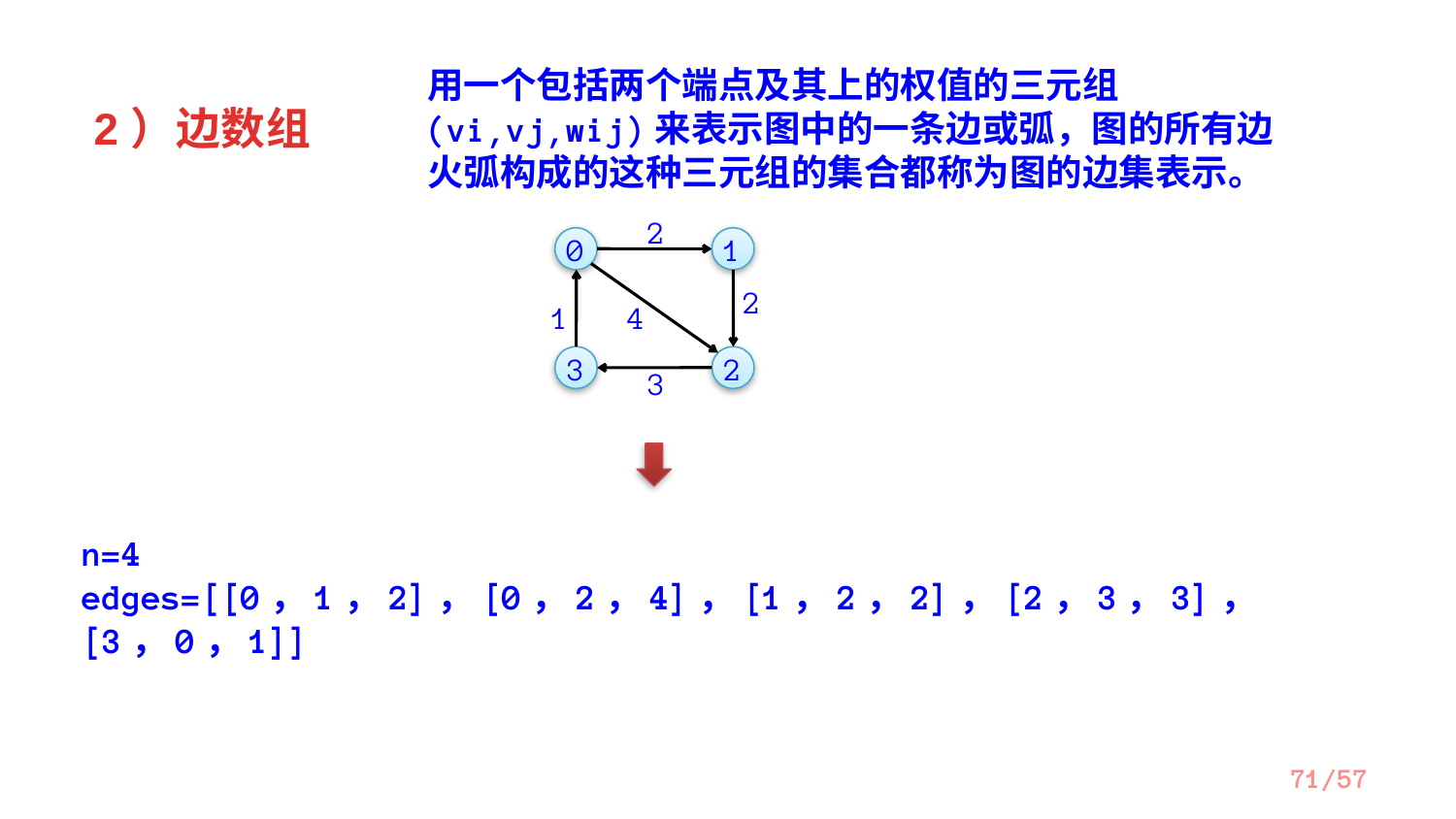

用一个包括两个端点及其上的权值的三元组(vi,vj,wij)来表示图中的一条边或弧，图的所有边火弧构成的这种三元组的集合都称为图的边集表示。
2）边数组
2
0
1

2
1
4
3
2

3

n=4
edges=[[0，1，2]，[0，2，4]，[1，2，2]，[2，3，3]，[3，0，1]]
71/57